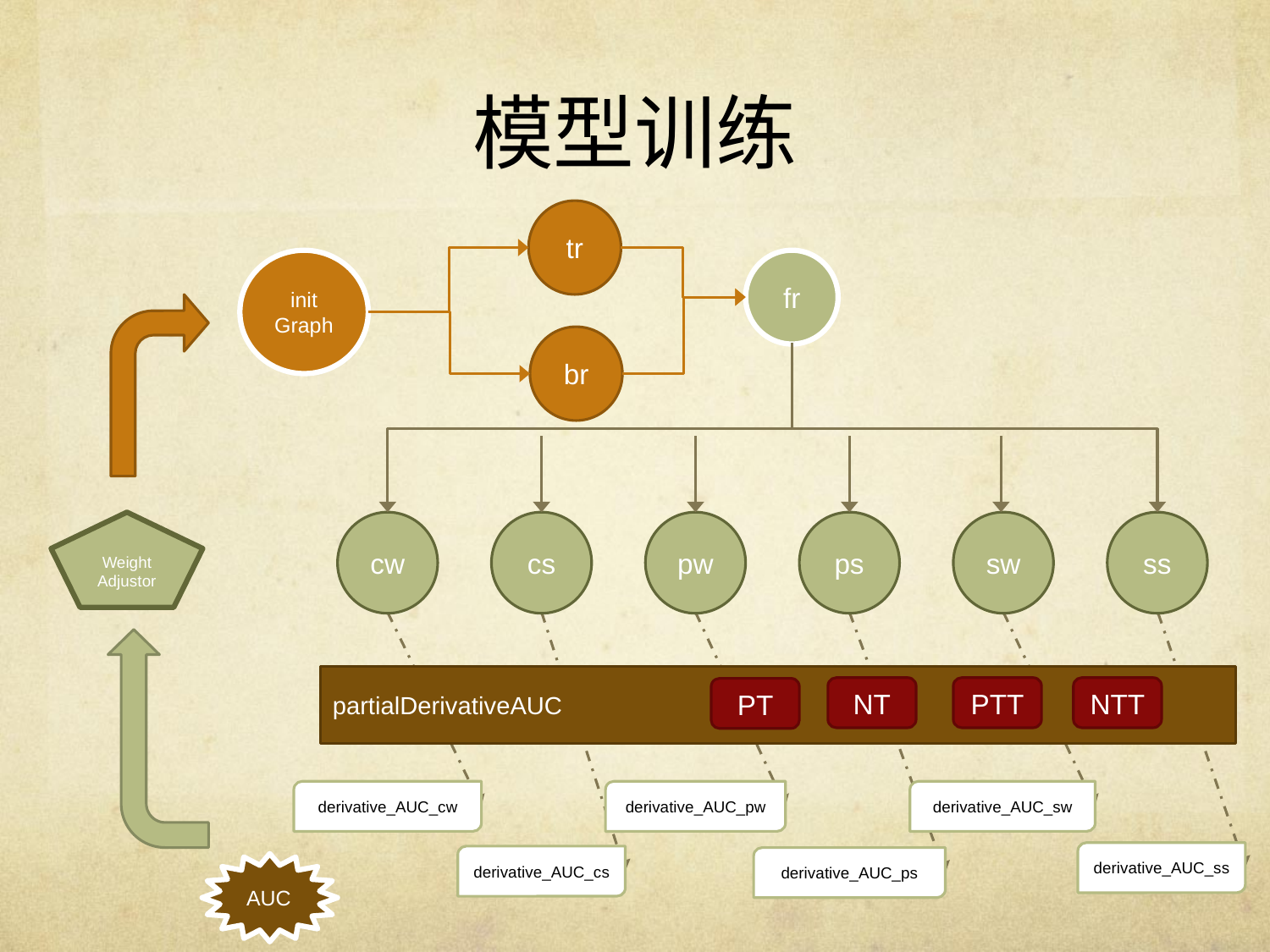

# 模型训练
tr
init
Graph
fr

br
Weight
Adjustor
cw
cs
pw
ps
sw
ss
partialDerivativeAUC
NT
PTT
NTT
PT

derivative_AUC_cw
derivative_AUC_pw
derivative_AUC_sw
derivative_AUC_ss
derivative_AUC_cs
derivative_AUC_ps
AUC